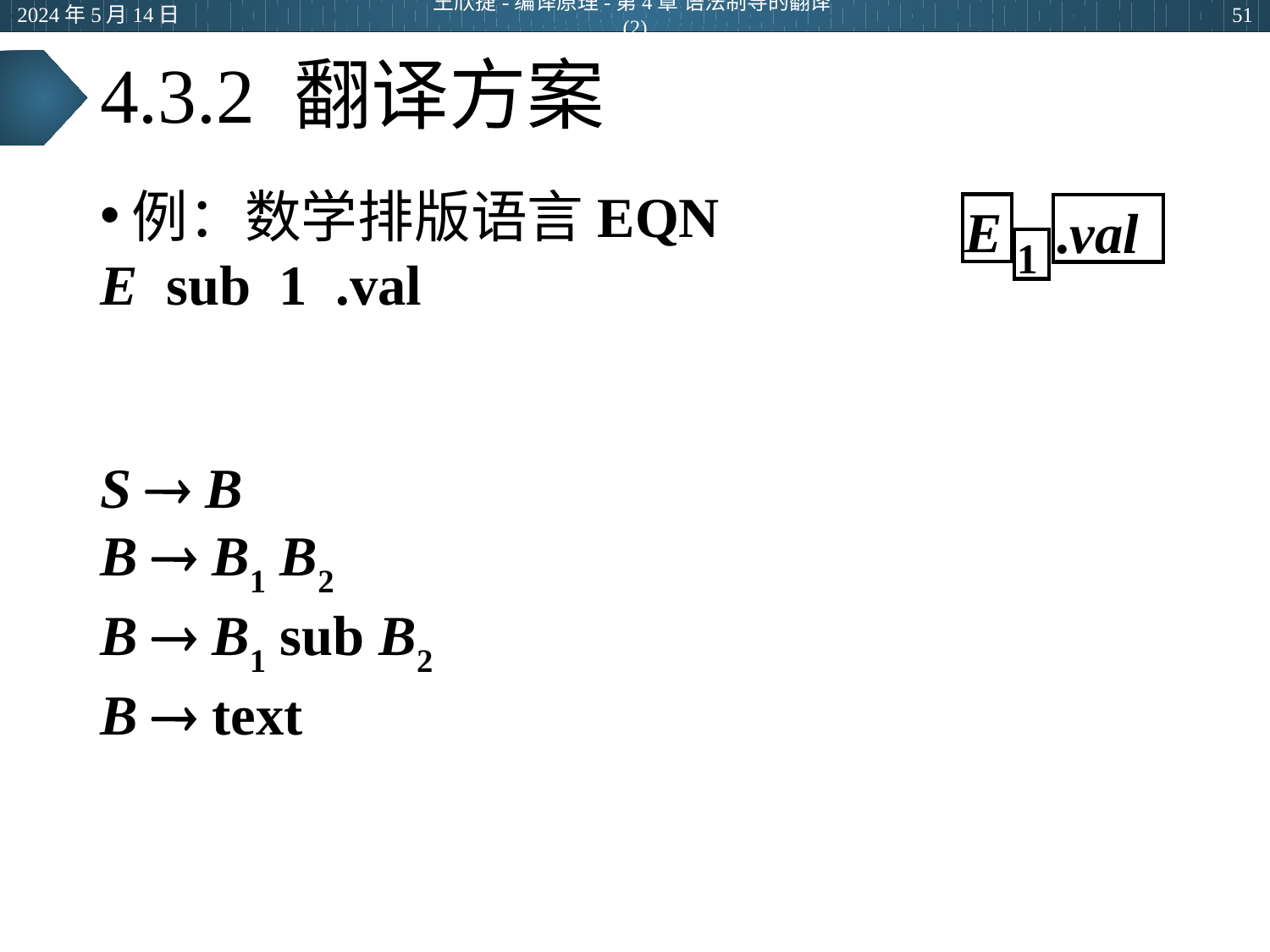

2024年5月14日
王欣捷-编译原理-第4章 语法制导的翻译(2)
51
# 4.3.2 翻译方案
例：数学排版语言EQN
E  sub  1  .val

S → B
B → B1 B2
B → B1 sub B2
B → text

E
.val
1